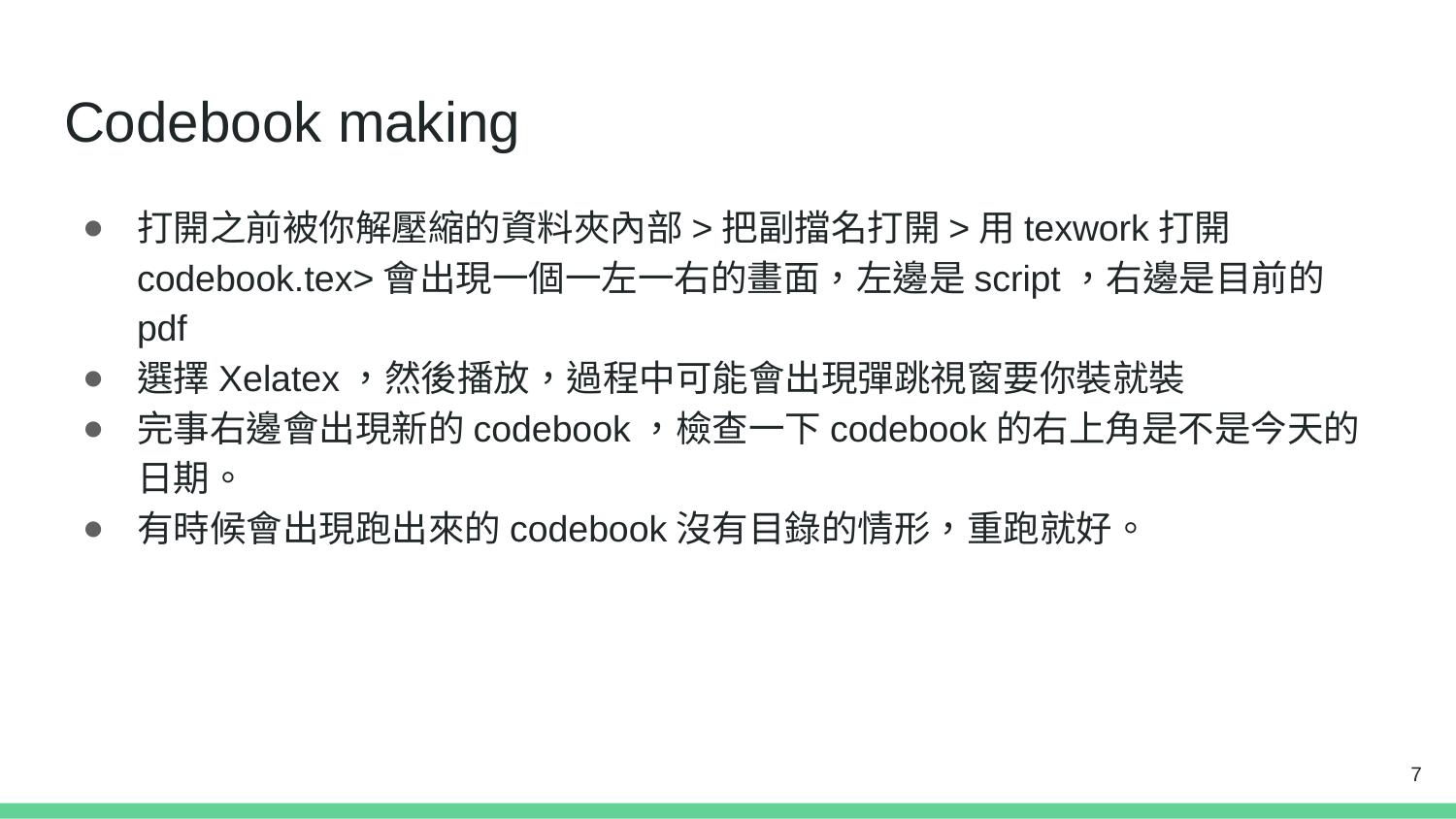

# Codebook making
打開之前被你解壓縮的資料夾內部>把副擋名打開>用texwork打開codebook.tex>會出現一個一左一右的畫面，左邊是script，右邊是目前的pdf
選擇Xelatex，然後播放，過程中可能會出現彈跳視窗要你裝就裝
完事右邊會出現新的codebook，檢查一下codebook的右上角是不是今天的日期。
有時候會出現跑出來的codebook沒有目錄的情形，重跑就好。

7